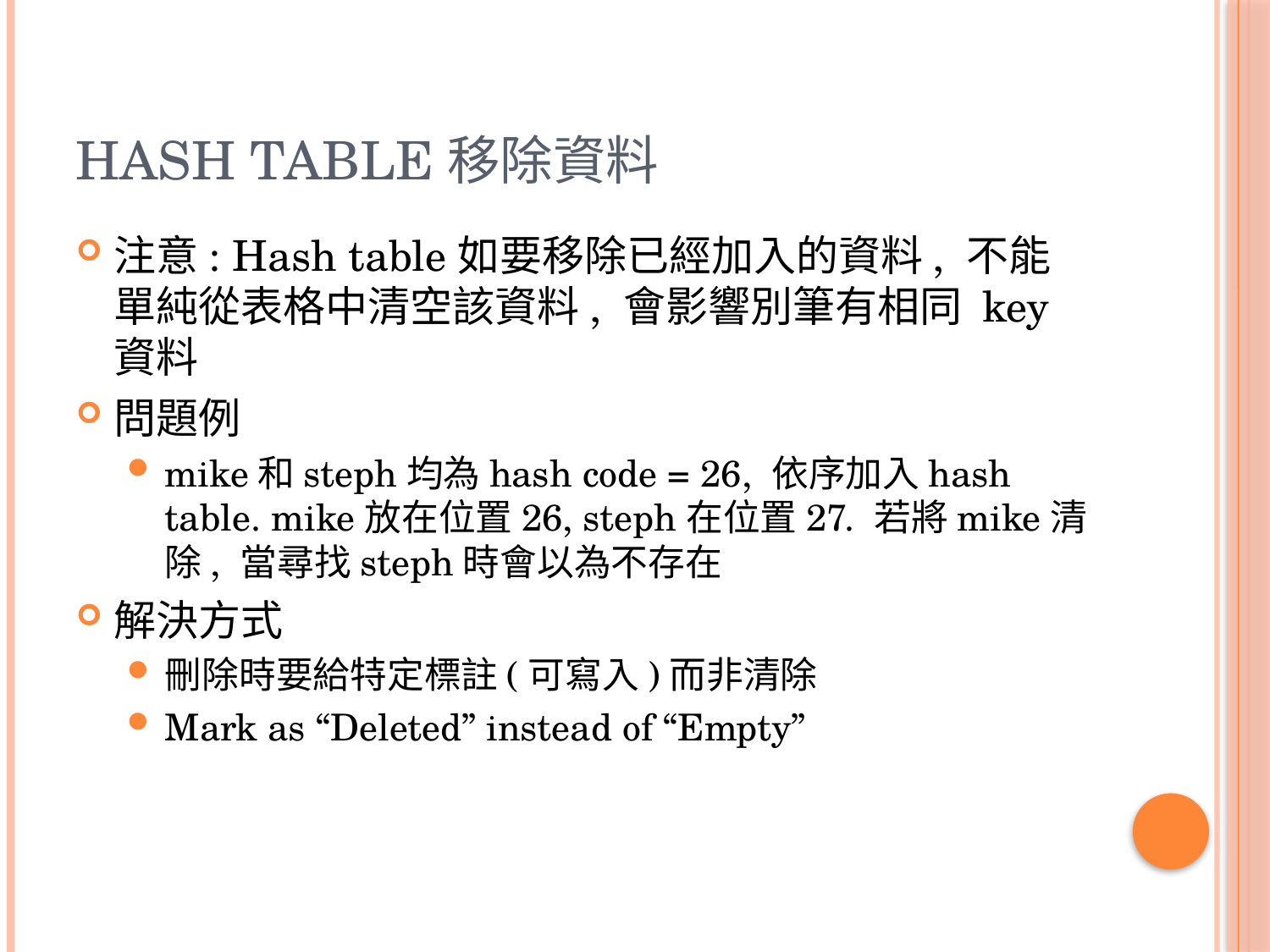

# Hash Table移除資料
注意: Hash table如要移除已經加入的資料, 不能單純從表格中清空該資料, 會影響別筆有相同 key資料
問題例
mike和steph均為hash code = 26, 依序加入hash table. mike放在位置26, steph在位置27. 若將mike清除, 當尋找steph時會以為不存在
解決方式
刪除時要給特定標註(可寫入)而非清除
Mark as “Deleted” instead of “Empty”